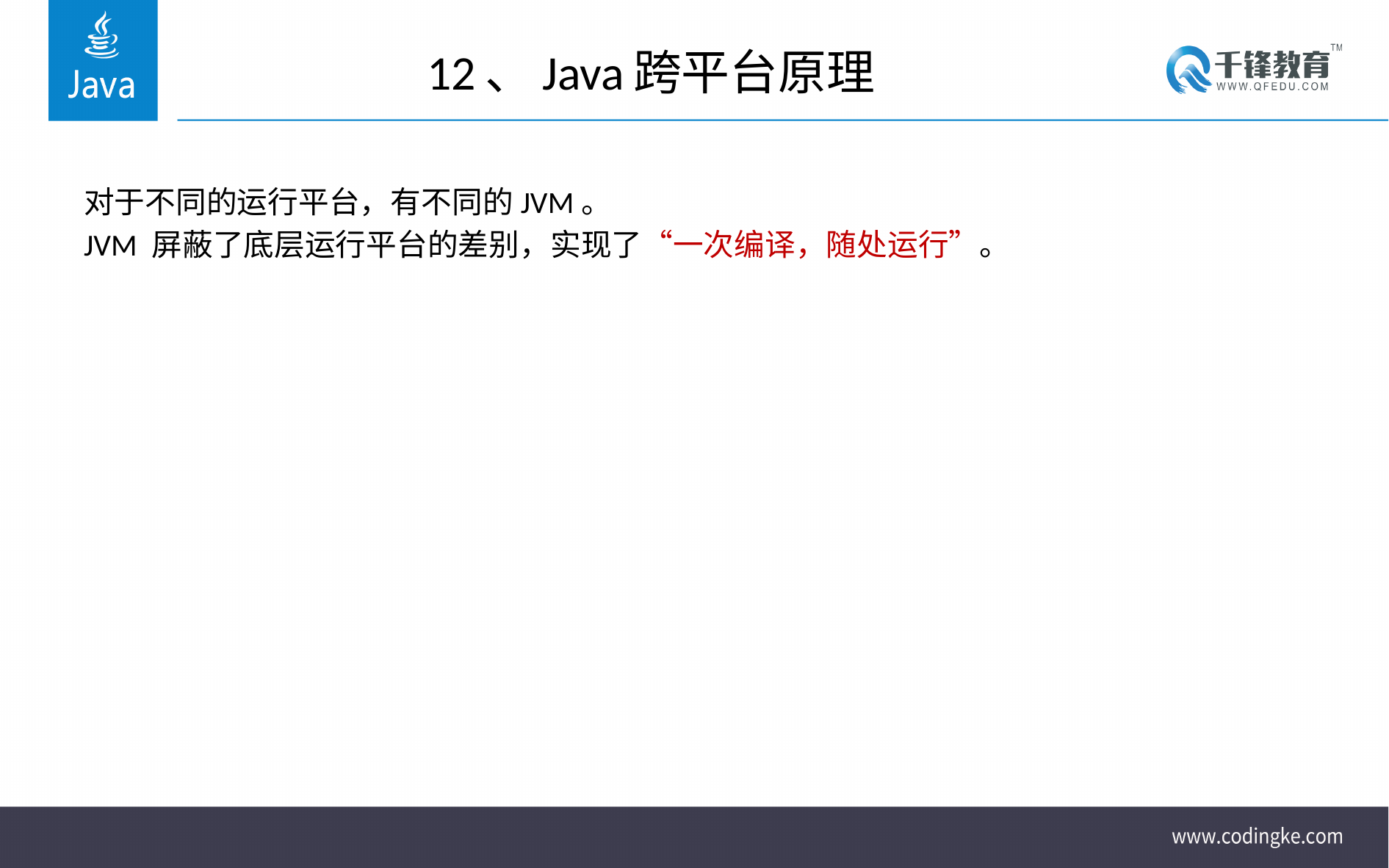

# 12、Java跨平台原理
对于不同的运行平台，有不同的JVM。
JVM 屏蔽了底层运行平台的差别，实现了“一次编译，随处运行”。